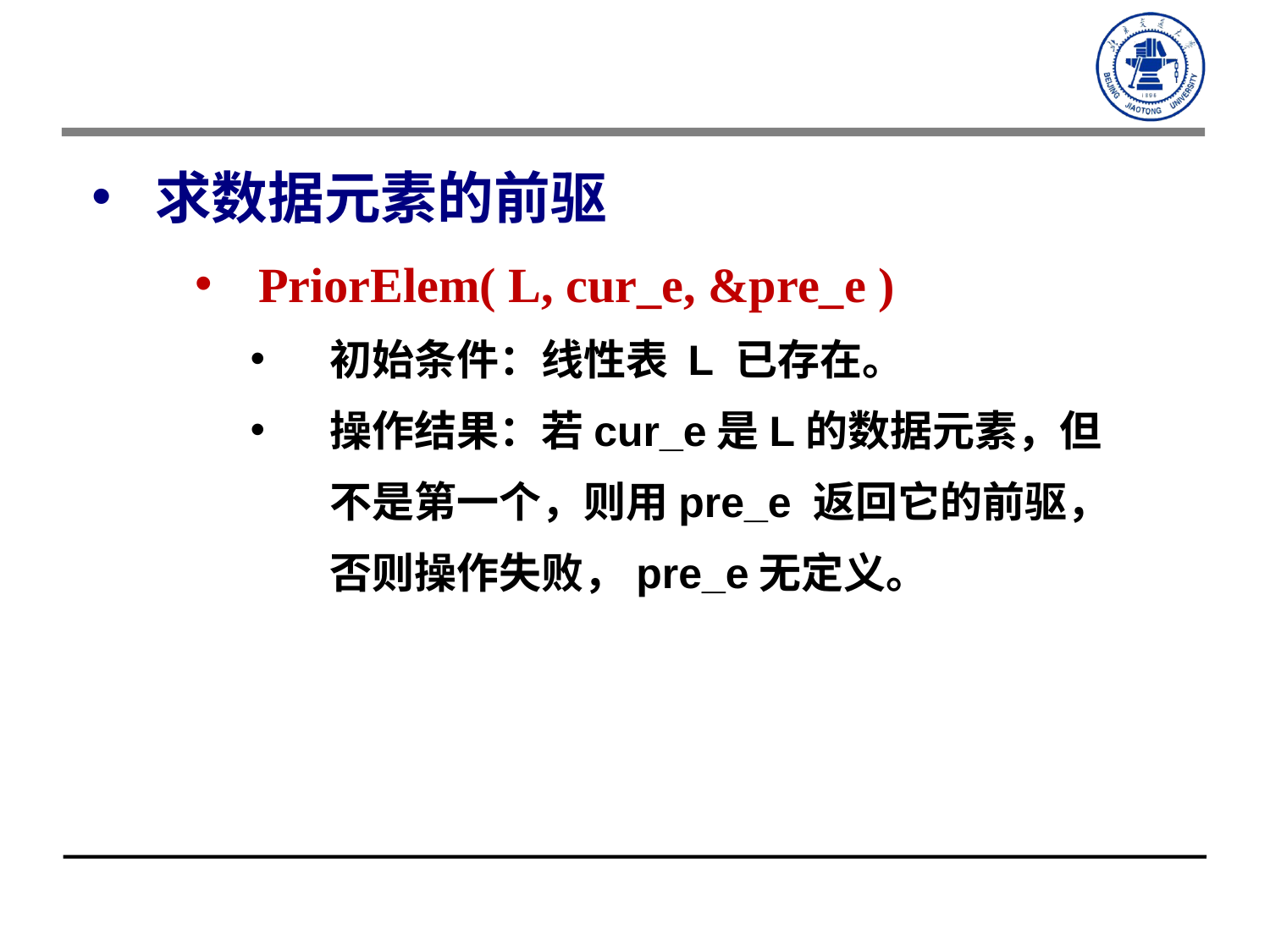

求数据元素的前驱
PriorElem( L, cur_e, &pre_e )
初始条件：线性表 L 已存在。
操作结果：若cur_e是L的数据元素，但不是第一个，则用pre_e 返回它的前驱，否则操作失败，pre_e无定义。